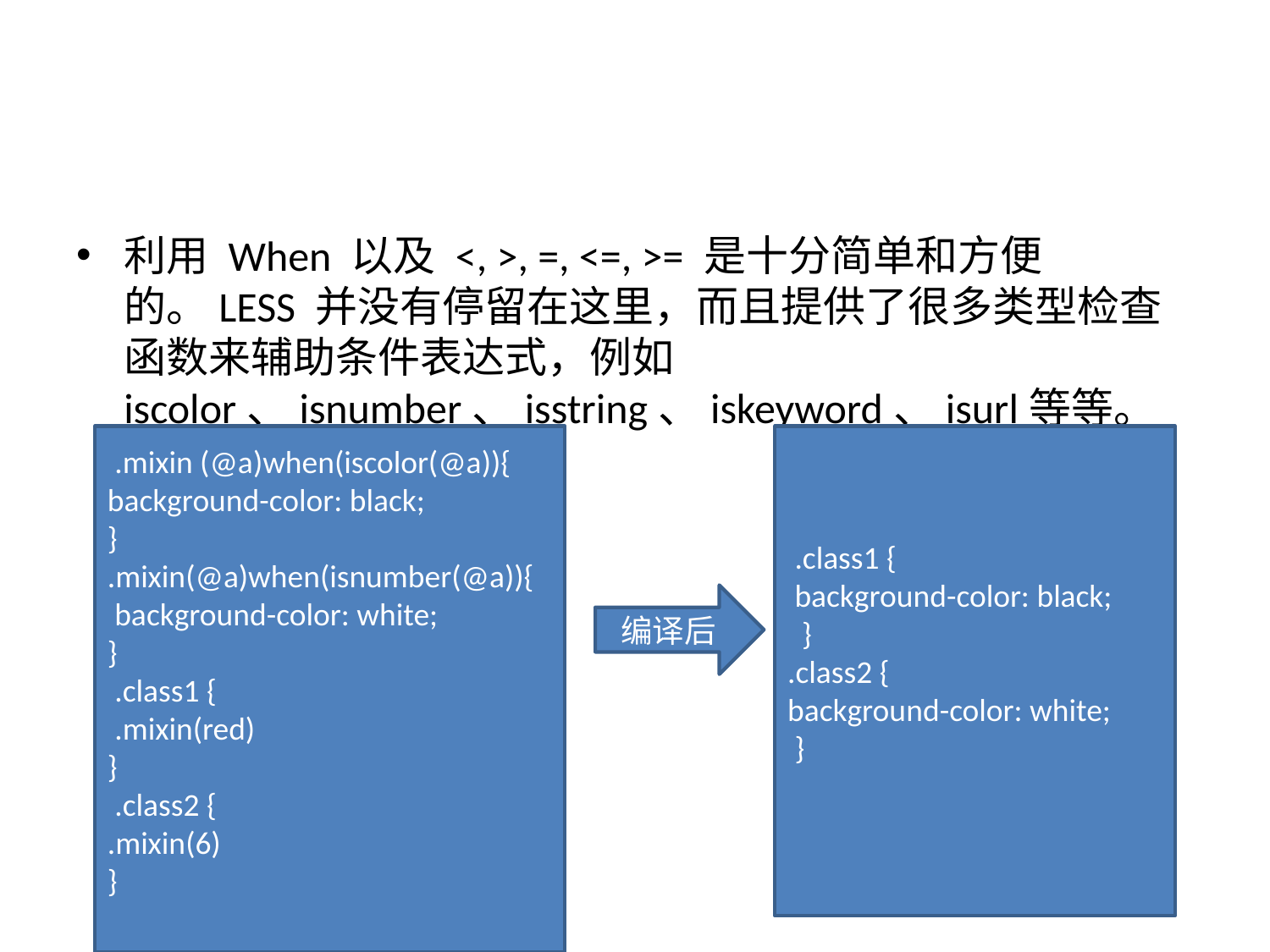

#
利用 When 以及 <, >, =, <=, >= 是十分简单和方便的。LESS 并没有停留在这里，而且提供了很多类型检查函数来辅助条件表达式，例如iscolor、isnumber、isstring、iskeyword、isurl等等。

 .mixin (@a)when(iscolor(@a)){
background-color: black;
}
.mixin(@a)when(isnumber(@a)){
 background-color: white;
}
 .class1 {
 .mixin(red)
}
 .class2 {
.mixin(6)
}

 .class1 {
 background-color: black;
  }
.class2 {
background-color: white;
 }

编译后